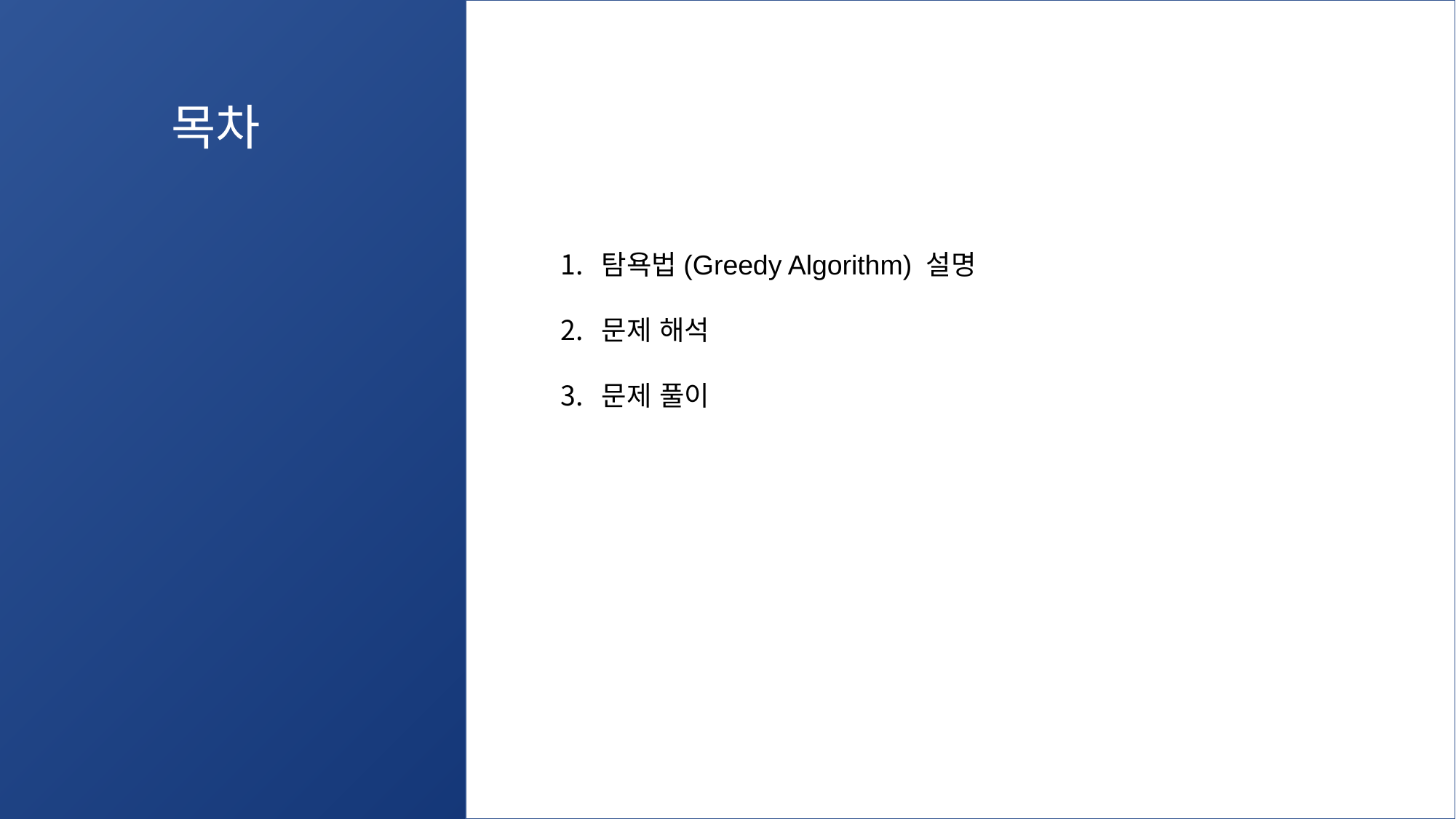

목차
탐욕법(Greedy Algorithm) 설명

문제 해석

문제 풀이